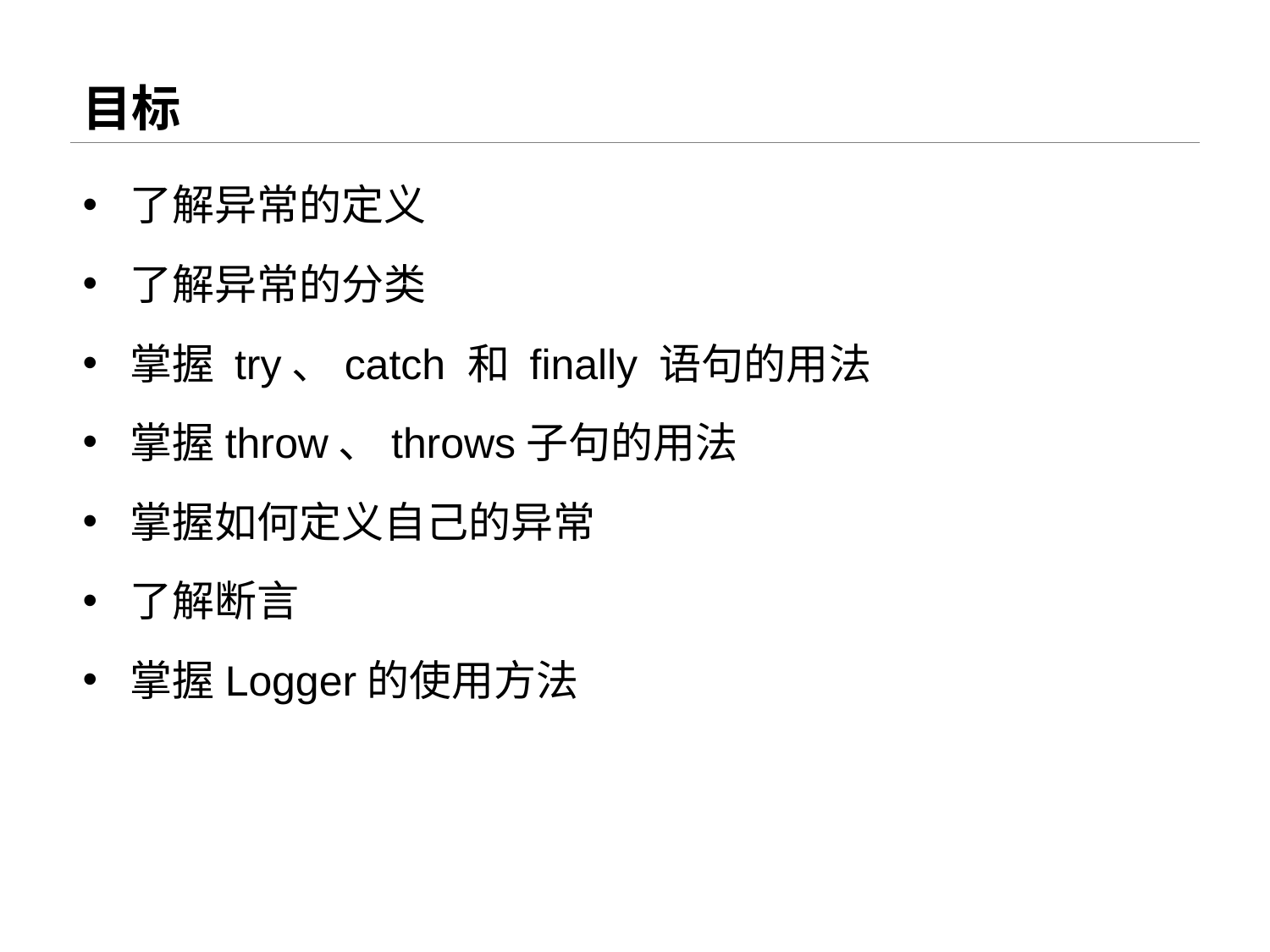

# 目标
了解异常的定义
了解异常的分类
掌握 try、catch 和 finally 语句的用法
掌握throw、throws子句的用法
掌握如何定义自己的异常
了解断言
掌握Logger的使用方法
3